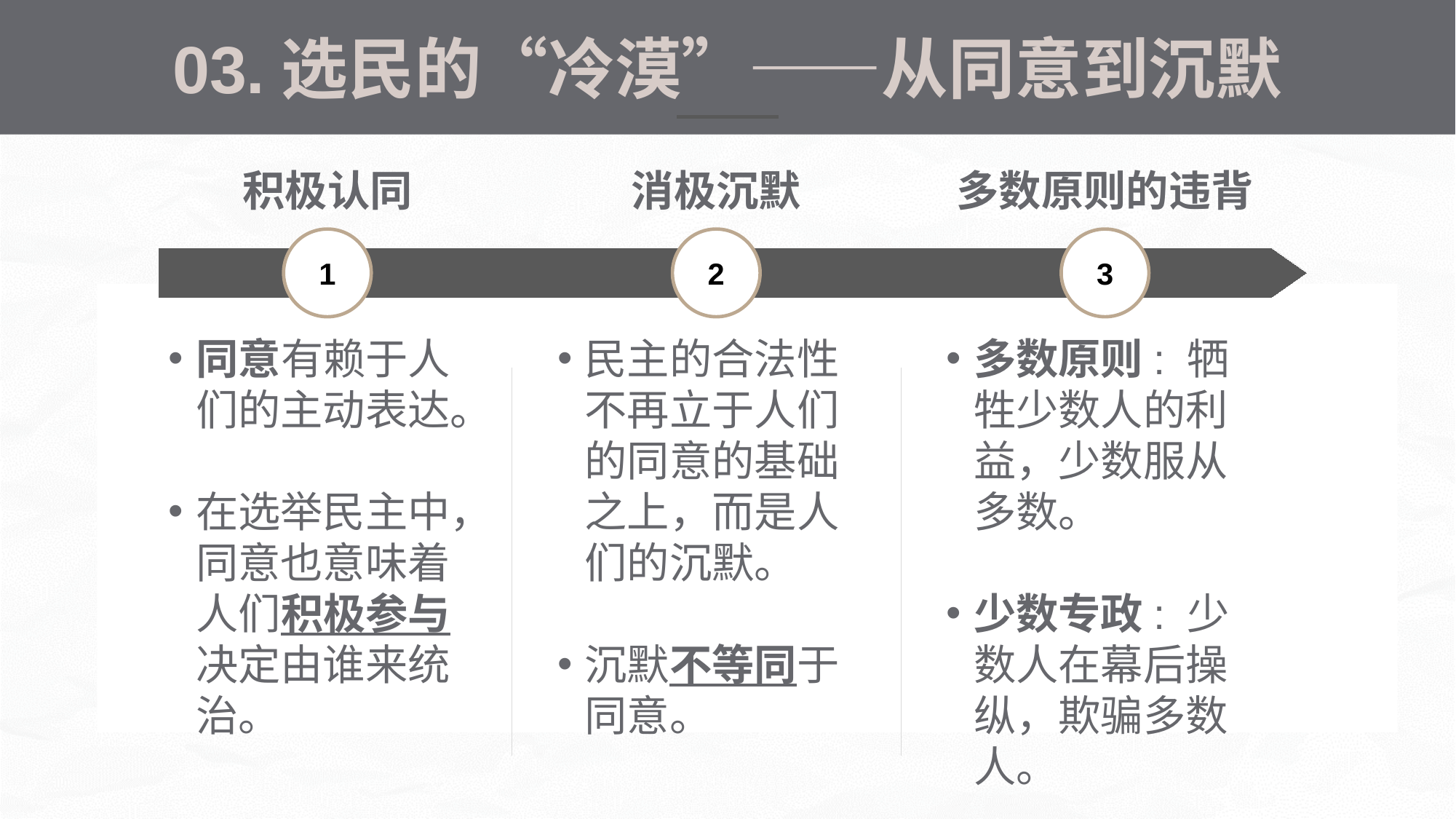

03.选民的“冷漠”——从同意到沉默
积极认同
消极沉默
多数原则的违背
1
2
3

同意有赖于人们的主动表达。

在选举民主中，同意也意味着人们积极参与决定由谁来统治。
民主的合法性不再立于人们的同意的基础之上，而是人们的沉默。

沉默不等同于同意。
多数原则: 牺牲少数人的利益，少数服从多数。

少数专政: 少数人在幕后操纵，欺骗多数人。